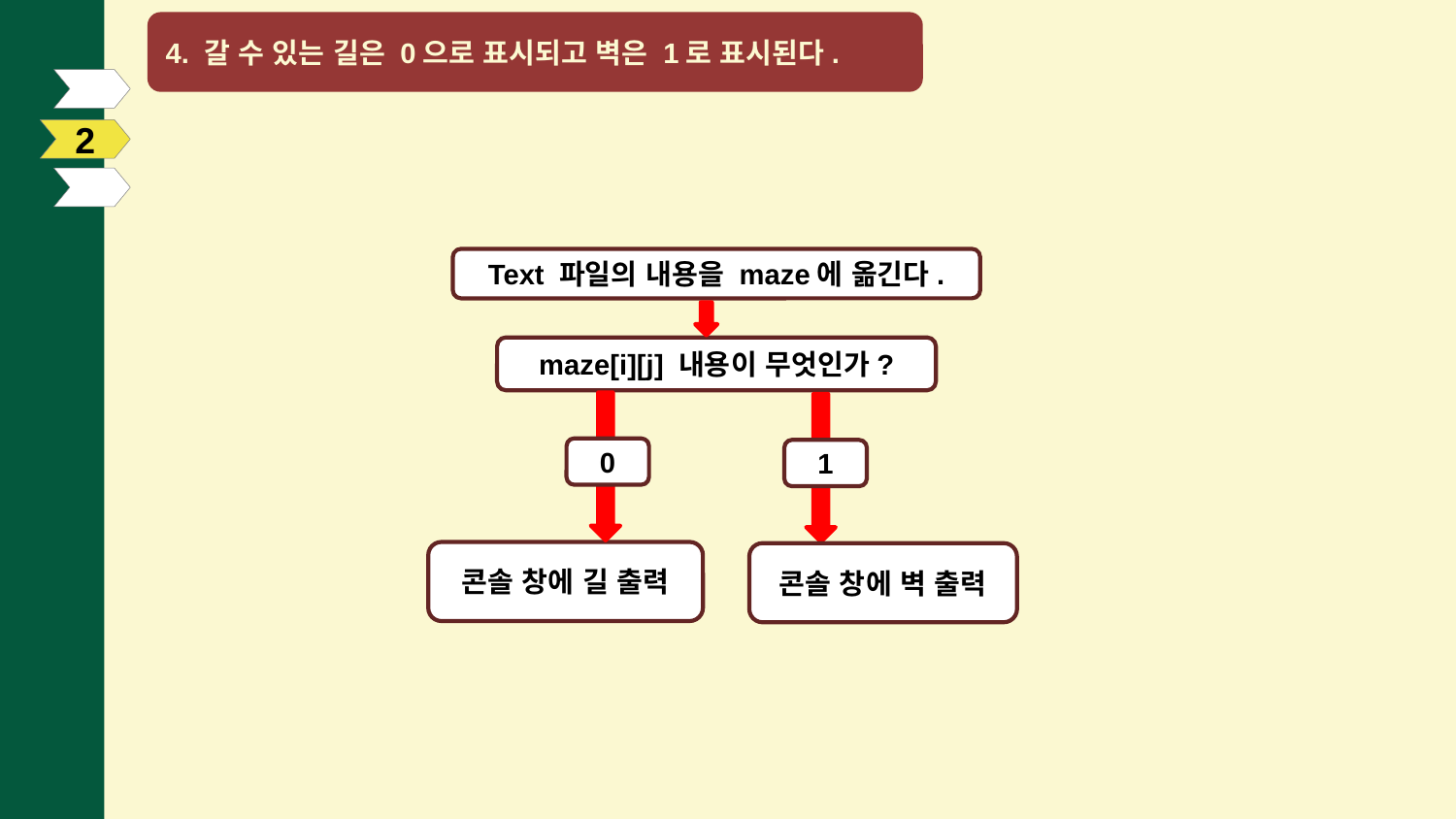

4. 갈 수 있는 길은 0으로 표시되고 벽은 1로 표시된다.
01

2

Text 파일의 내용을 maze에 옮긴다.

maze[i][j] 내용이 무엇인가?

0
1
콘솔 창에 길 출력
콘솔 창에 벽 출력